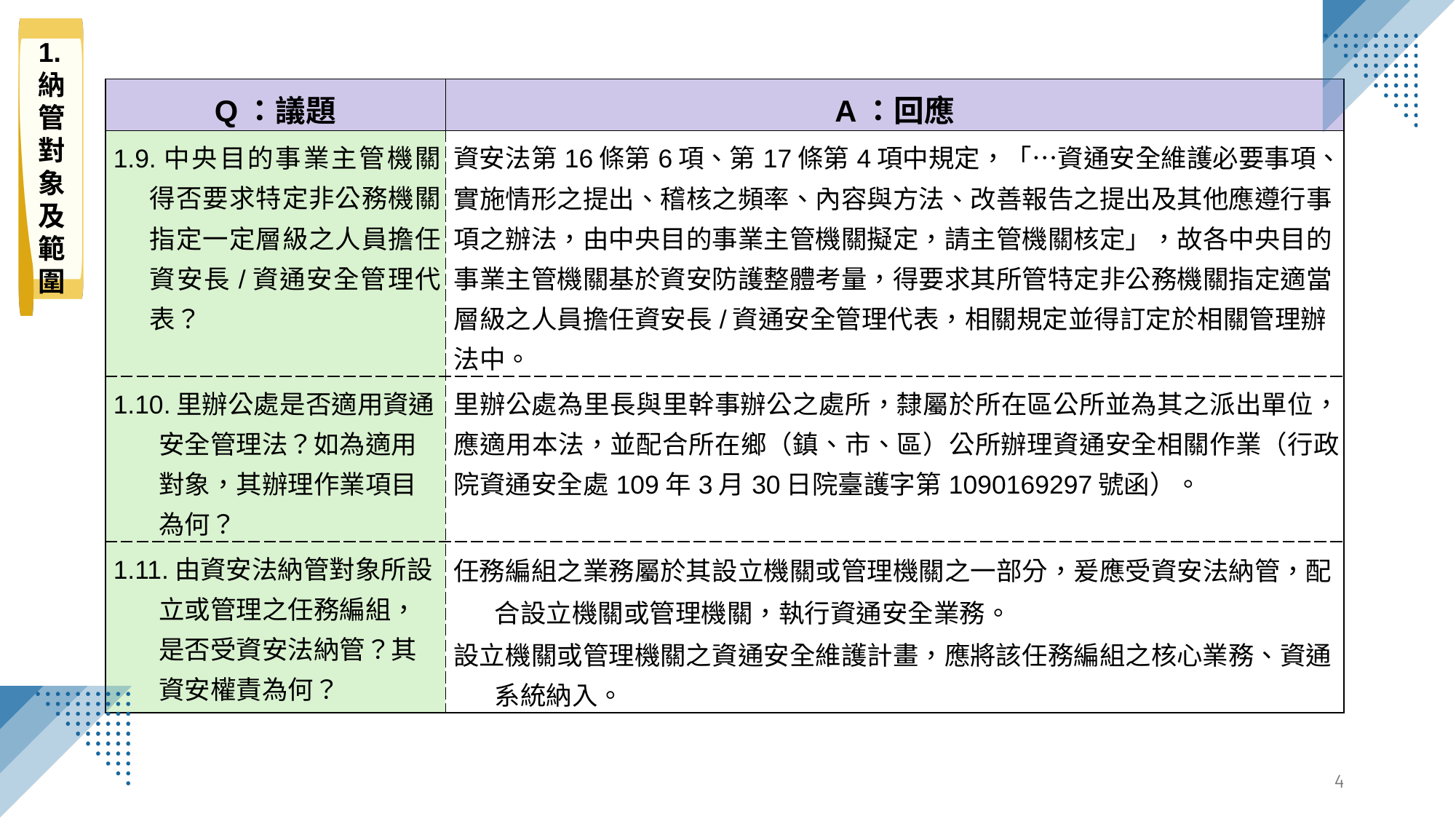

1.納管對象及範圍

| Q：議題 | A：回應 |
| --- | --- |
| 1.9.中央目的事業主管機關得否要求特定非公務機關指定一定層級之人員擔任資安長/資通安全管理代表？ | 資安法第16條第6項、第17條第4項中規定，「…資通安全維護必要事項、實施情形之提出、稽核之頻率、內容與方法、改善報告之提出及其他應遵行事項之辦法，由中央目的事業主管機關擬定，請主管機關核定」，故各中央目的事業主管機關基於資安防護整體考量，得要求其所管特定非公務機關指定適當層級之人員擔任資安長/資通安全管理代表，相關規定並得訂定於相關管理辦法中。 |
| 1.10.里辦公處是否適用資通安全管理法？如為適用對象，其辦理作業項目為何？ | 里辦公處為里長與里幹事辦公之處所，隸屬於所在區公所並為其之派出單位，應適用本法，並配合所在鄉（鎮、市、區）公所辦理資通安全相關作業（行政院資通安全處109年3月30日院臺護字第1090169297號函）。 |
| 1.11.由資安法納管對象所設立或管理之任務編組，是否受資安法納管？其資安權責為何？ | 任務編組之業務屬於其設立機關或管理機關之一部分，爰應受資安法納管，配合設立機關或管理機關，執行資通安全業務。 設立機關或管理機關之資通安全維護計畫，應將該任務編組之核心業務、資通系統納入。 |

4